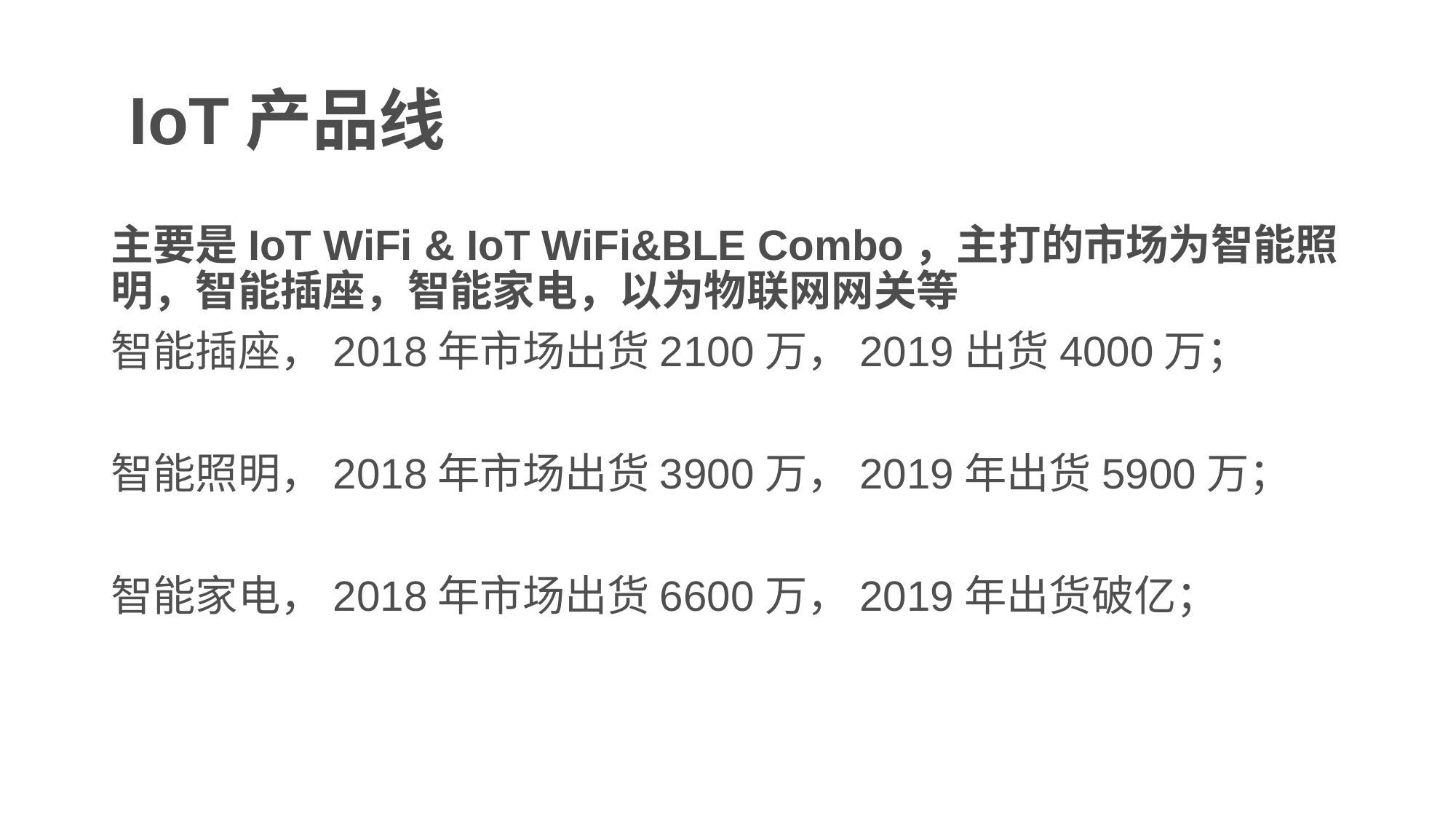

# IoT产品线
主要是IoT WiFi & IoT WiFi&BLE Combo，主打的市场为智能照明，智能插座，智能家电，以为物联网网关等
智能插座，2018年市场出货2100万，2019出货4000万；

智能照明，2018年市场出货3900万，2019年出货5900万；

智能家电，2018年市场出货6600万，2019年出货破亿；